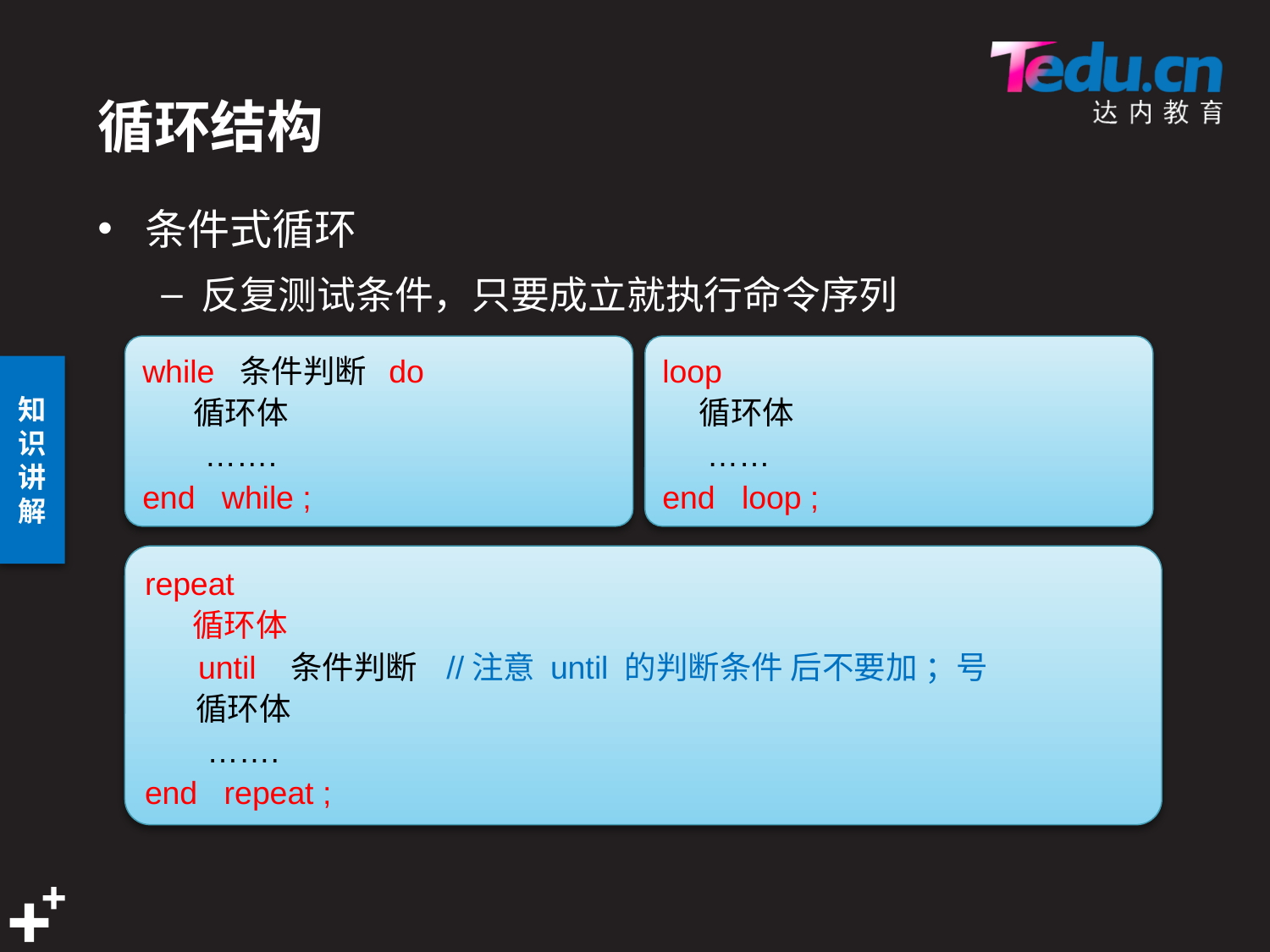

# 循环结构
条件式循环
反复测试条件，只要成立就执行命令序列

while  条件判断  do
      循环体
       …….
end   while ;
loop
    循环体
     ……
end   loop ;
repeat
	循环体
      until   条件判断   //注意 until 的判断条件 后不要加 ；号
      循环体
       …….
end   repeat ;